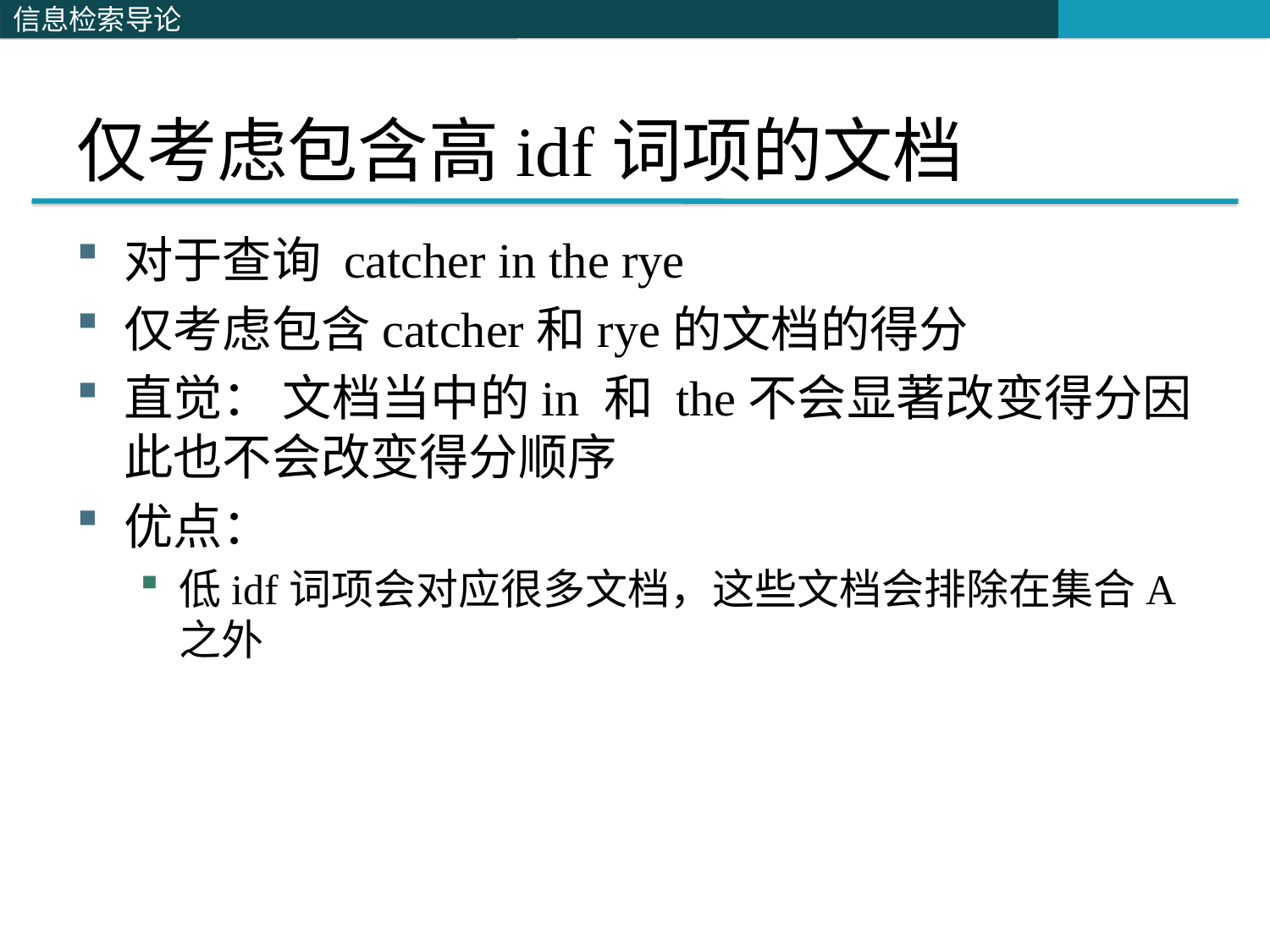

# 仅考虑包含高idf词项的文档
对于查询 catcher in the rye
仅考虑包含catcher和rye的文档的得分
直觉： 文档当中的in 和 the不会显著改变得分因此也不会改变得分顺序
优点：
低idf词项会对应很多文档，这些文档会排除在集合A之外